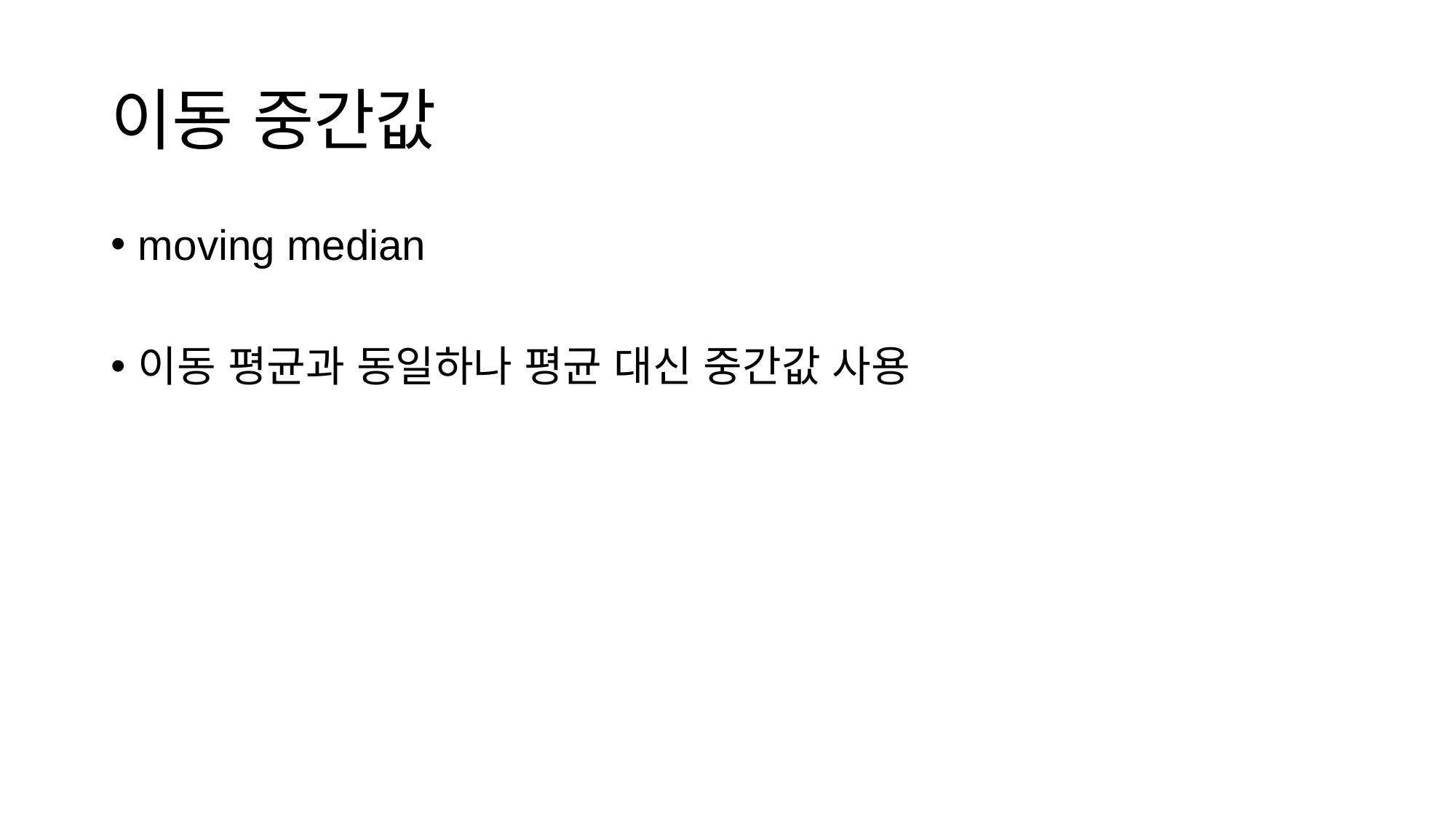

# 이동 중간값
moving median

이동 평균과 동일하나 평균 대신 중간값 사용